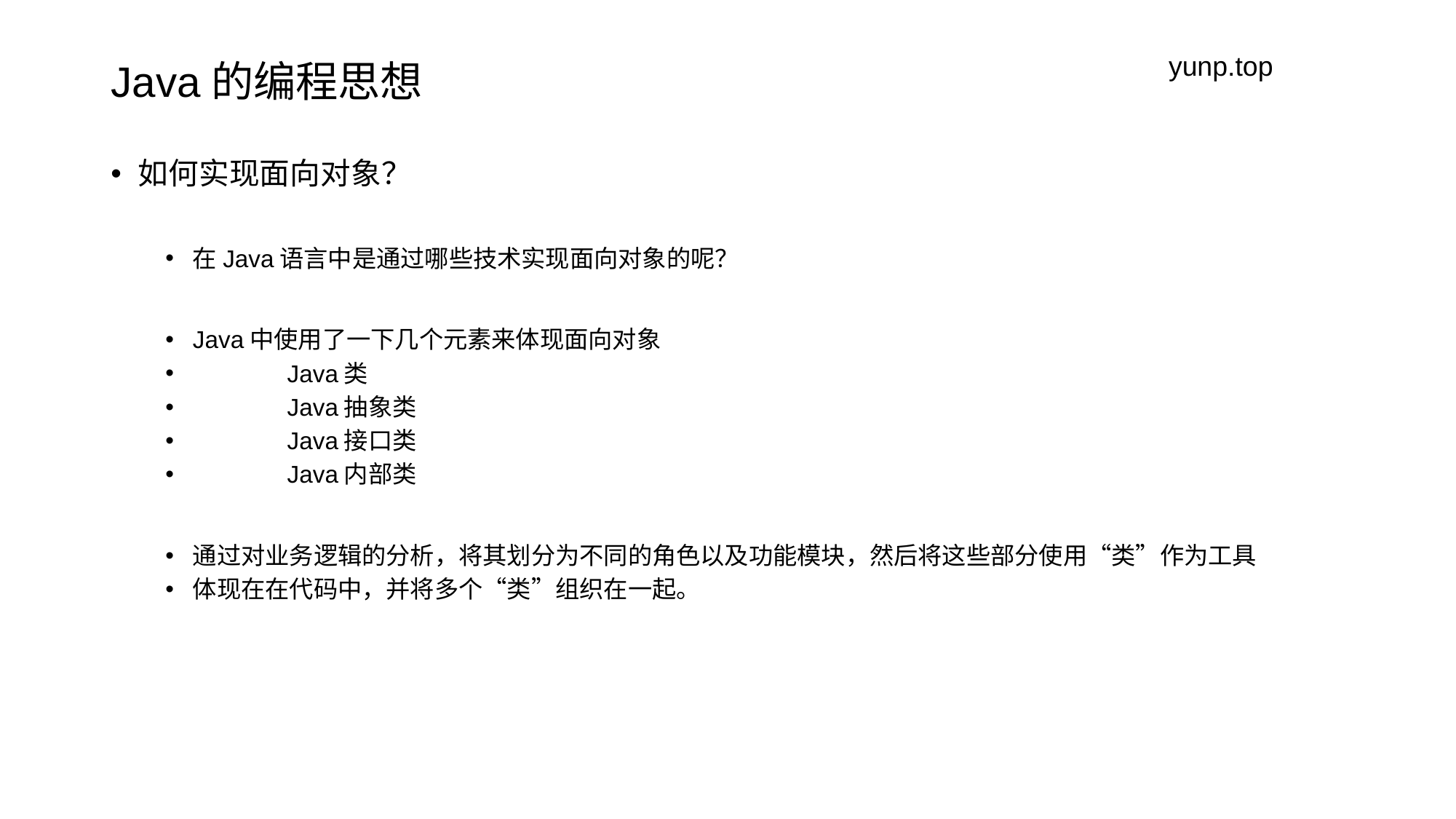

# Java的编程思想
yunp.top
如何实现面向对象？

在Java语言中是通过哪些技术实现面向对象的呢？

Java中使用了一下几个元素来体现面向对象
              Java类
              Java抽象类
              Java接口类
              Java内部类

通过对业务逻辑的分析，将其划分为不同的角色以及功能模块，然后将这些部分使用“类”作为工具
体现在在代码中，并将多个“类”组织在一起。